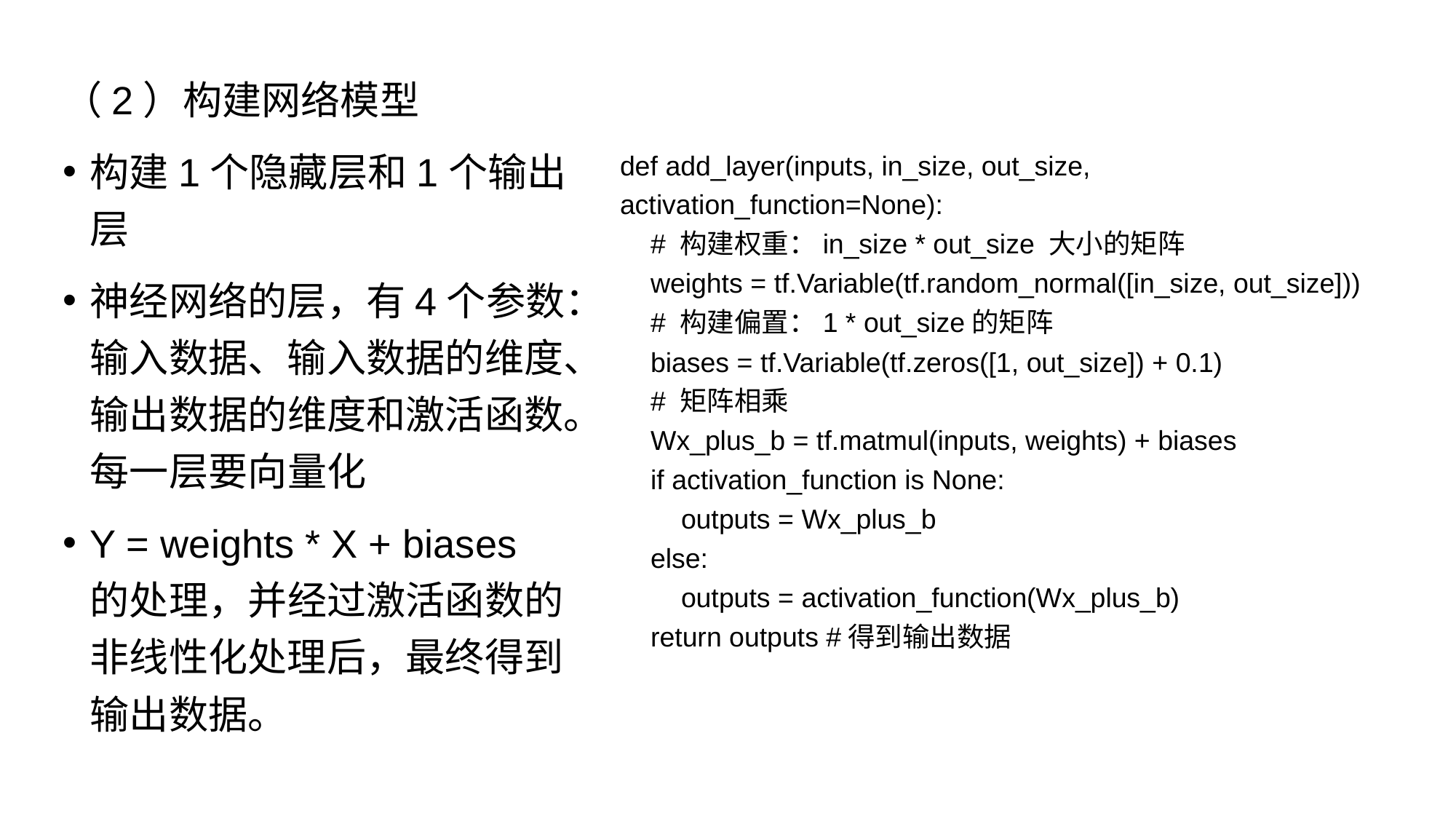

（2）构建网络模型
构建1个隐藏层和1个输出层
神经网络的层，有4个参数：输入数据、输入数据的维度、输出数据的维度和激活函数。每一层要向量化
Y = weights * X + biases 的处理，并经过激活函数的非线性化处理后，最终得到输出数据。
def add_layer(inputs, in_size, out_size, activation_function=None):
    # 构建权重：in_size * out_size 大小的矩阵
    weights = tf.Variable(tf.random_normal([in_size, out_size]))
    # 构建偏置：1 * out_size的矩阵
    biases = tf.Variable(tf.zeros([1, out_size]) + 0.1)
    # 矩阵相乘
    Wx_plus_b = tf.matmul(inputs, weights) + biases
    if activation_function is None:
        outputs = Wx_plus_b
    else:
        outputs = activation_function(Wx_plus_b)
    return outputs #得到输出数据